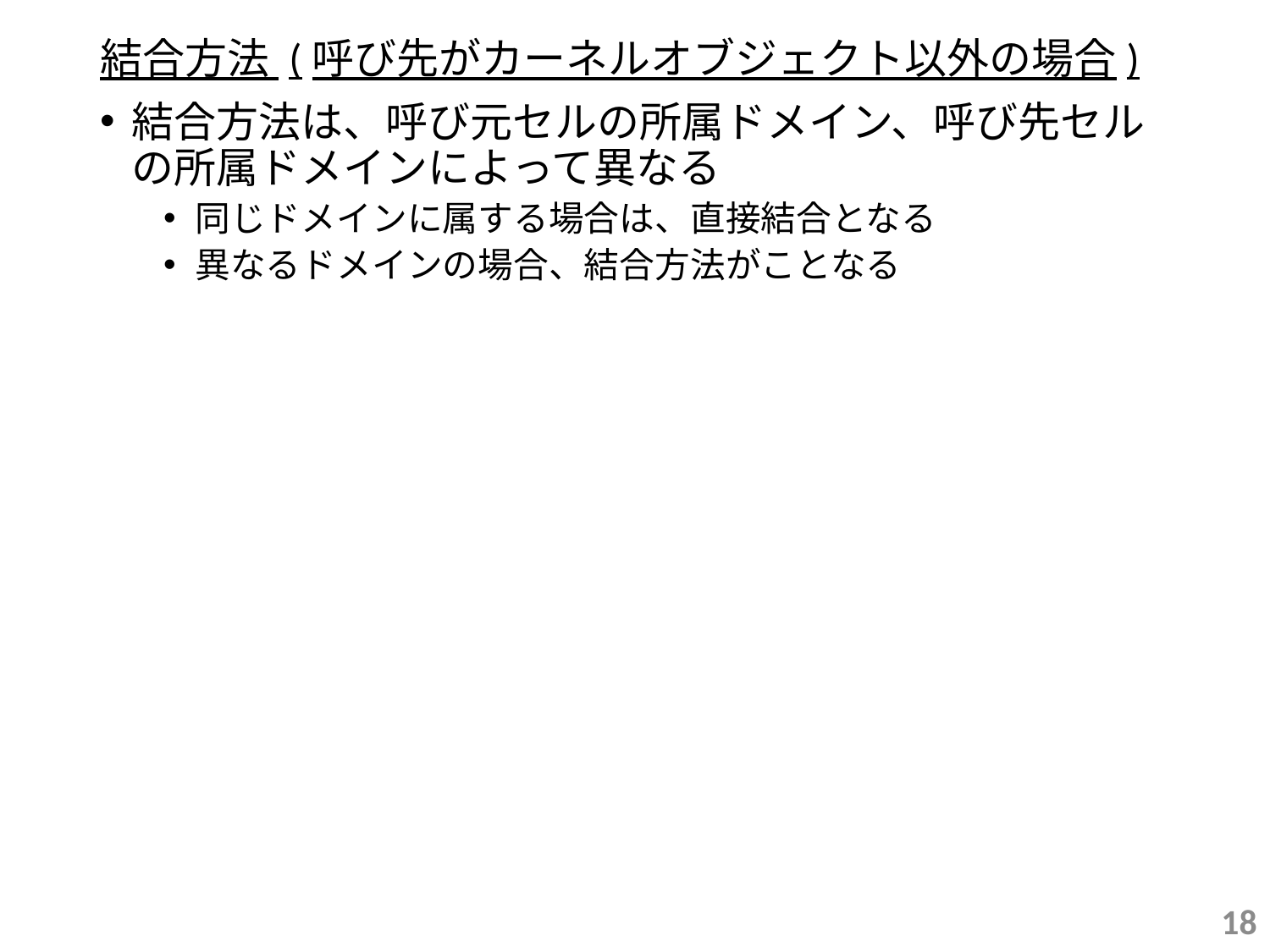

結合方法 (呼び先がカーネルオブジェクト以外の場合)
結合方法は、呼び元セルの所属ドメイン、呼び先セルの所属ドメインによって異なる
同じドメインに属する場合は、直接結合となる
異なるドメインの場合、結合方法がことなる
18